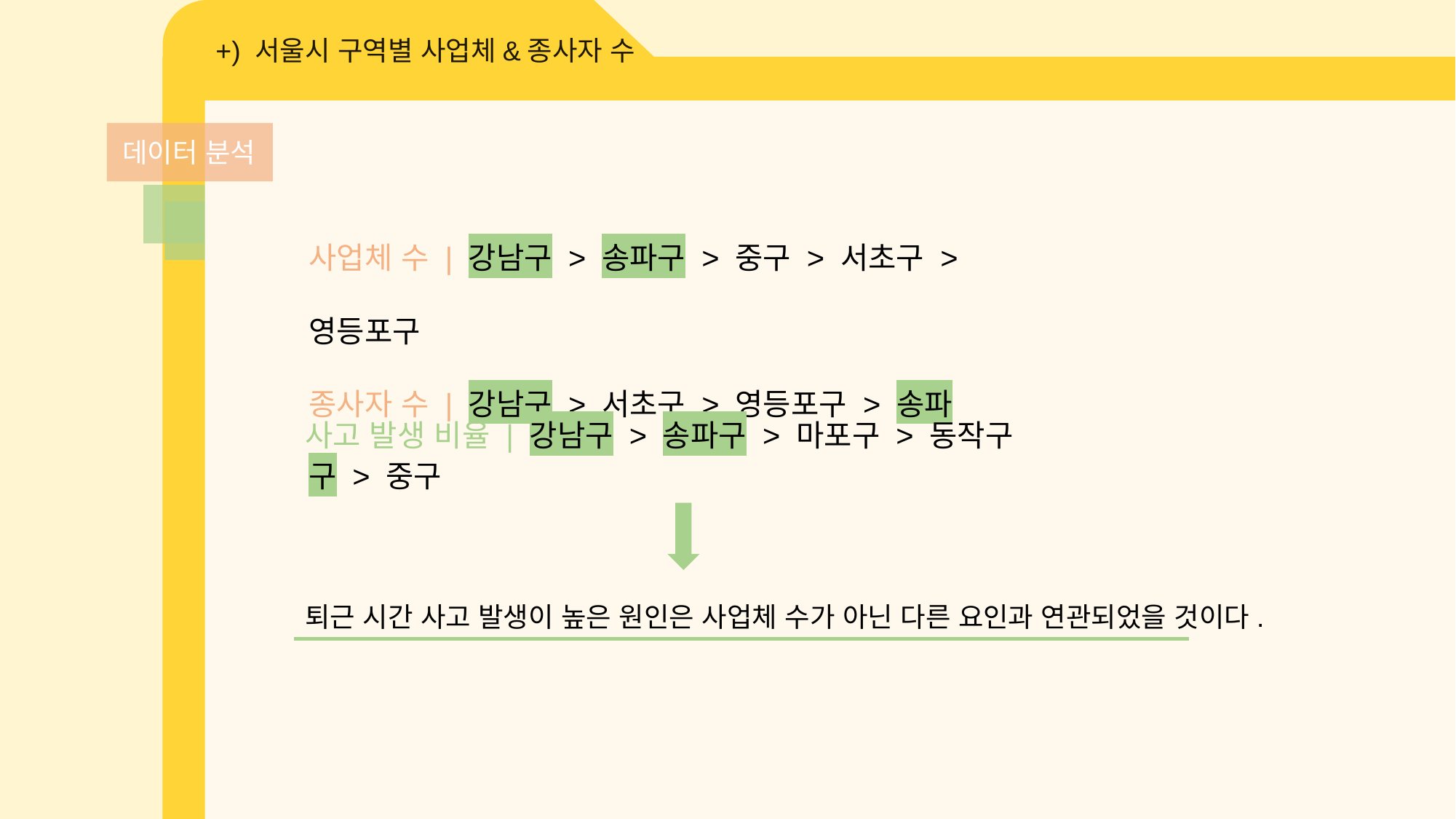

+) 서울시 구역별 사업체&종사자 수

데이터 분석

사업체 수 | 강남구 > 송파구 > 중구 > 서초구 > 영등포구
종사자 수 | 강남구 > 서초구 > 영등포구 > 송파구 > 중구
사고 발생 비율 | 강남구 > 송파구 > 마포구 > 동작구

퇴근 시간 사고 발생이 높은 원인은 사업체 수가 아닌 다른 요인과 연관되었을 것이다.